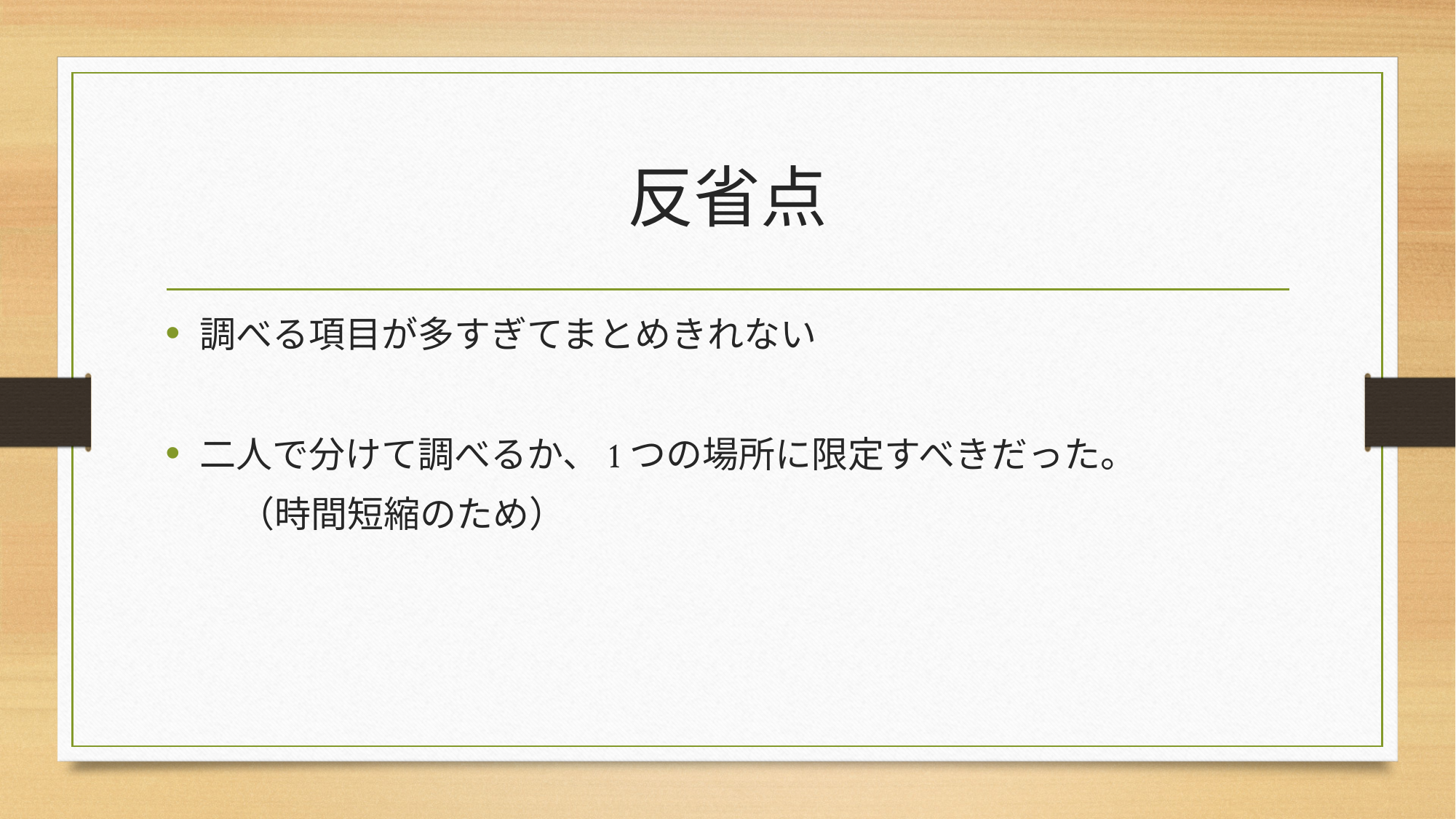

# 反省点
調べる項目が多すぎてまとめきれない

二人で分けて調べるか、1つの場所に限定すべきだった。
　　（時間短縮のため）